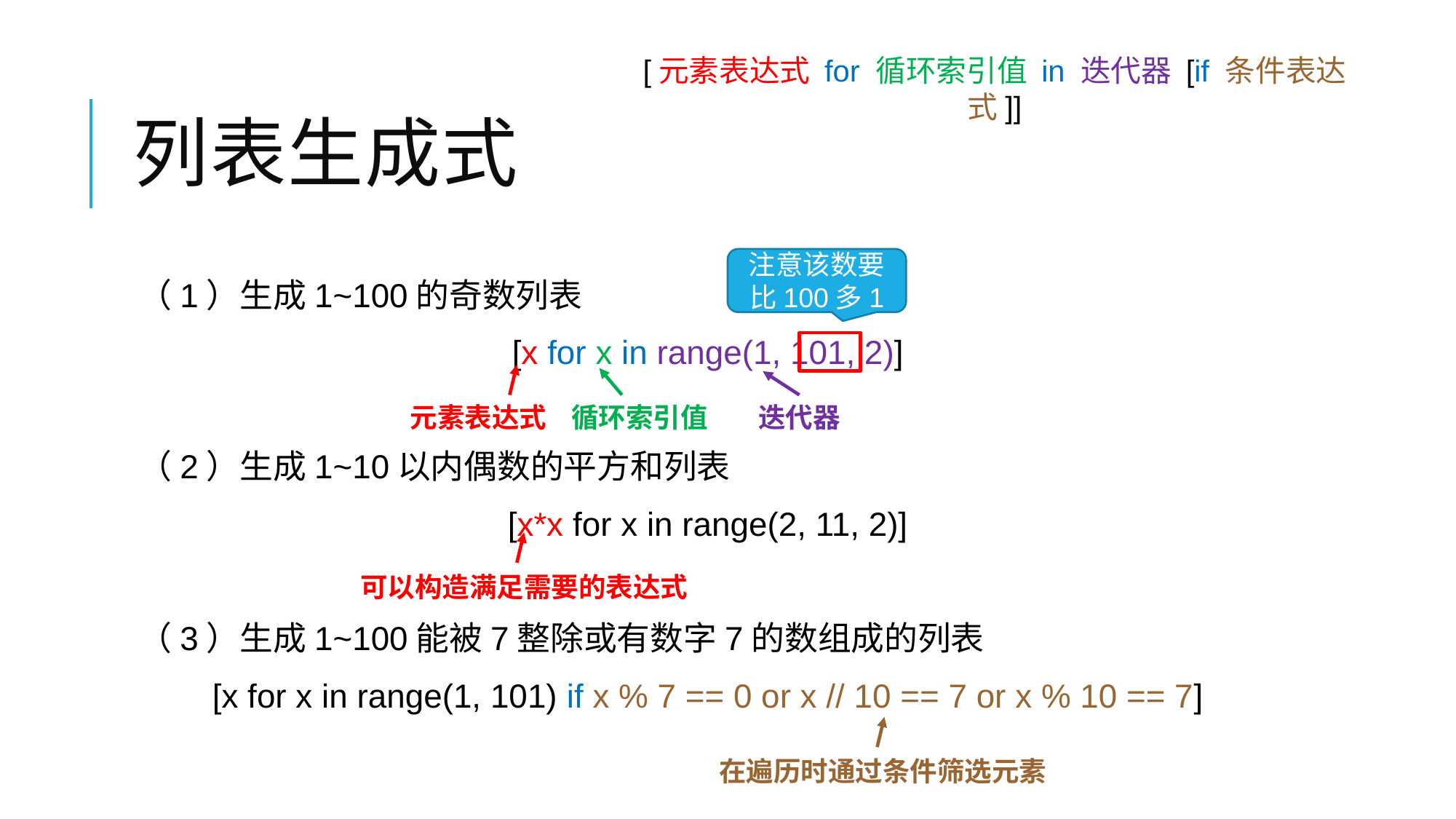

[元素表达式 for 循环索引值 in 迭代器 [if 条件表达式]]
# 列表生成式
注意该数要比100多1
（1）生成1~100的奇数列表
[x for x in range(1, 101, 2)]

（2）生成1~10以内偶数的平方和列表
[x*x for x in range(2, 11, 2)]

（3）生成1~100能被7整除或有数字7的数组成的列表
[x for x in range(1, 101) if x % 7 == 0 or x // 10 == 7 or x % 10 == 7]

迭代器
元素表达式
循环索引值
可以构造满足需要的表达式
在遍历时通过条件筛选元素